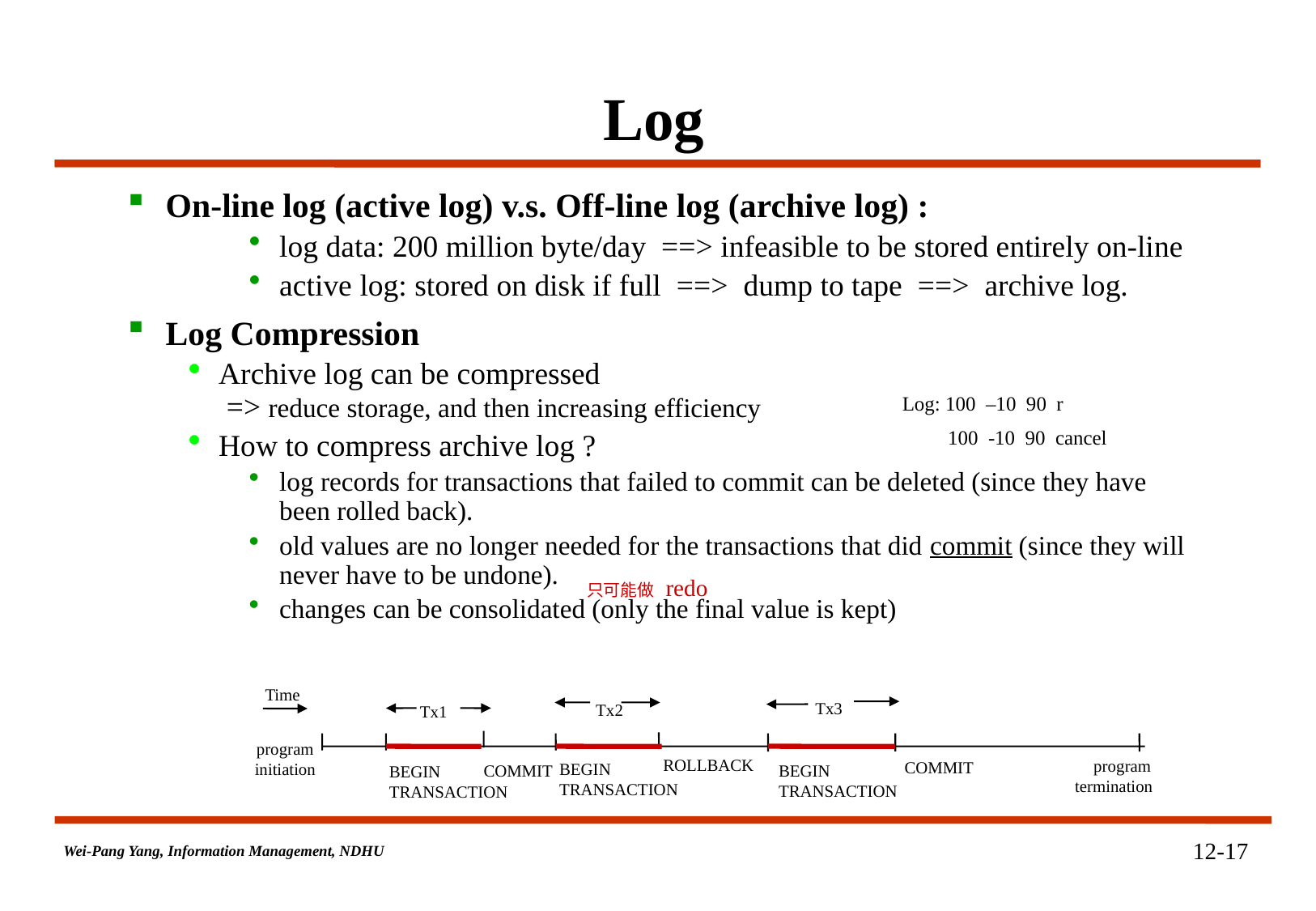

# Log
On-line log (active log) v.s. Off-line log (archive log) :
log data: 200 million byte/day  ==> infeasible to be stored entirely on-line
active log: stored on disk if full  ==>  dump to tape  ==>  archive log.
Log Compression
Archive log can be compressed
 => reduce storage, and then increasing efficiency
How to compress archive log ?
log records for transactions that failed to commit can be deleted (since they have been rolled back).
old values are no longer needed for the transactions that did commit (since they will never have to be undone).
changes can be consolidated (only the final value is kept)
Log: 100  –10  90  r
         100  -10  90  cancel
只可能做  redo

Time
Tx3
Tx2
Tx1

program
initiation

ROLLBACK
    program
termination
COMMIT
BEGIN
TRANSACTION
COMMIT
BEGIN
TRANSACTION
BEGIN
TRANSACTION